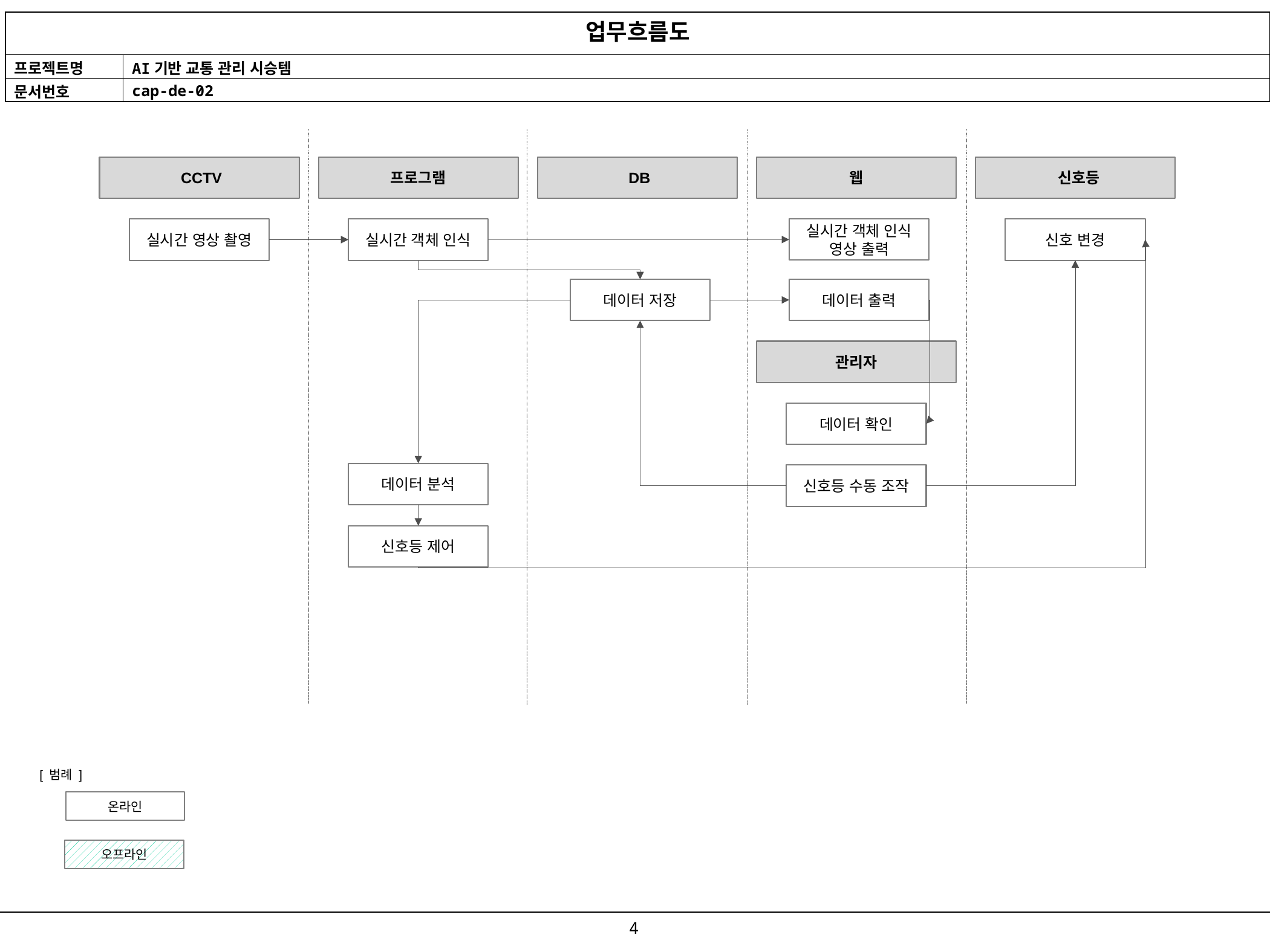

| 업무흐름도 |  |
| --- | --- |
| 프로젝트명 | AI기반 교통 관리 시승템 |
| 문서번호 | cap-de-02 |

 CCTV
프로그램
 DB
웹
 신호등
실시간 객체 인식
영상 출력
실시간 영상 촬영
신호 변경
실시간 객체 인식
데이터 출력
데이터 저장
관리자
데이터 확인
데이터 분석
신호등 수동 조작
신호등 제어
[ 범례 ]
온라인
오프라인